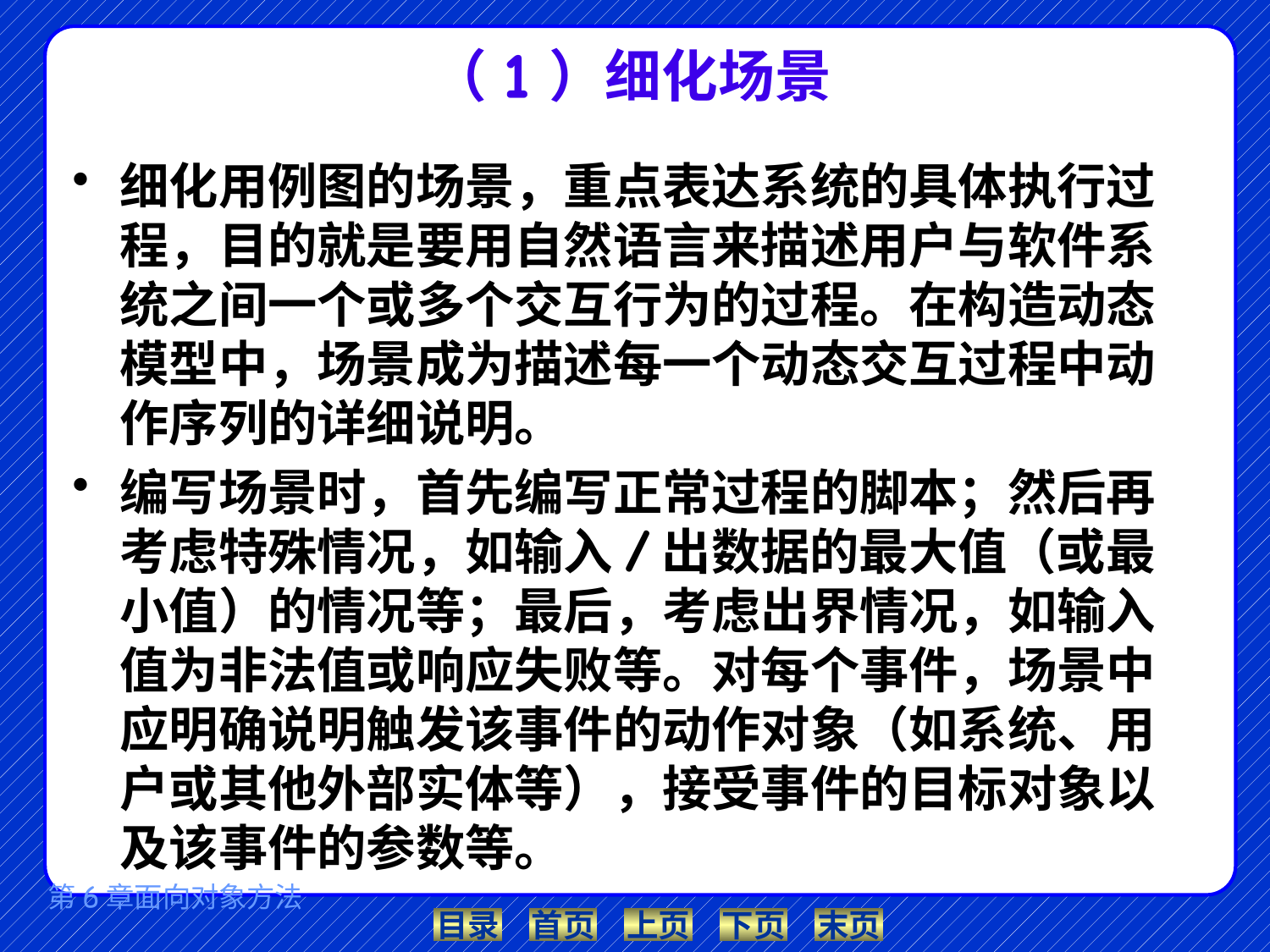

# （1）细化场景
细化用例图的场景，重点表达系统的具体执行过程，目的就是要用自然语言来描述用户与软件系统之间一个或多个交互行为的过程。在构造动态模型中，场景成为描述每一个动态交互过程中动作序列的详细说明。
编写场景时，首先编写正常过程的脚本；然后再考虑特殊情况，如输入/出数据的最大值（或最小值）的情况等；最后，考虑出界情况，如输入值为非法值或响应失败等。对每个事件，场景中应明确说明触发该事件的动作对象（如系统、用户或其他外部实体等），接受事件的目标对象以及该事件的参数等。

第6章面向对象方法